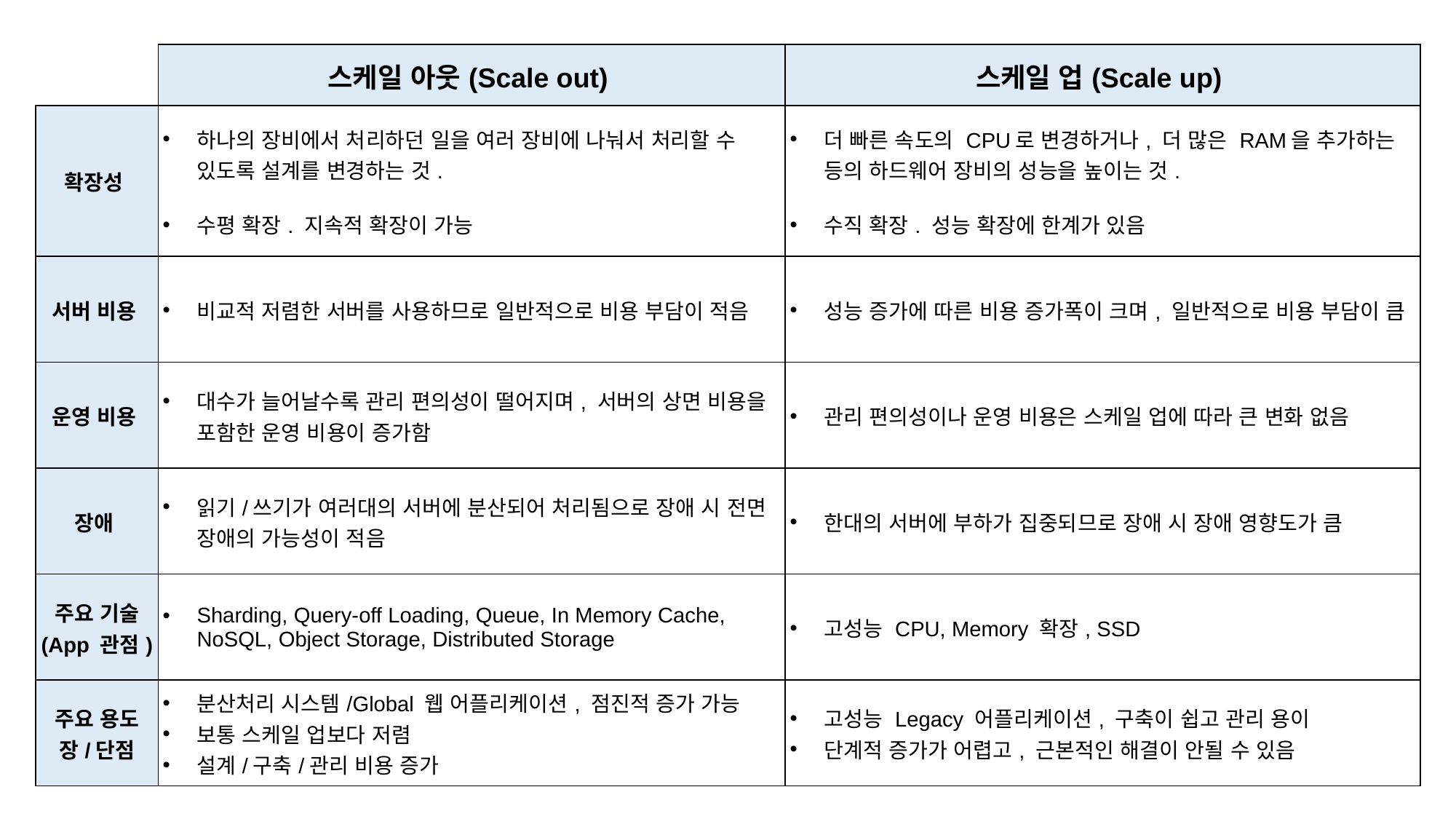

|  | 스케일 아웃(Scale out) | 스케일 업(Scale up) |
| --- | --- | --- |
| 확장성 | 하나의 장비에서 처리하던 일을 여러 장비에 나눠서 처리할 수 있도록 설계를 변경하는 것.  수평 확장. 지속적 확장이 가능 | 더 빠른 속도의 CPU로 변경하거나, 더 많은 RAM을 추가하는 등의 하드웨어 장비의 성능을 높이는 것.  수직 확장. 성능 확장에 한계가 있음 |
| 서버 비용 | 비교적 저렴한 서버를 사용하므로 일반적으로 비용 부담이 적음 | 성능 증가에 따른 비용 증가폭이 크며, 일반적으로 비용 부담이 큼 |
| 운영 비용 | 대수가 늘어날수록 관리 편의성이 떨어지며, 서버의 상면 비용을 포함한 운영 비용이 증가함 | 관리 편의성이나 운영 비용은 스케일 업에 따라 큰 변화 없음 |
| 장애 | 읽기/쓰기가 여러대의 서버에 분산되어 처리됨으로 장애 시 전면 장애의 가능성이 적음 | 한대의 서버에 부하가 집중되므로 장애 시 장애 영향도가 큼 |
| 주요 기술 (App 관점) | Sharding, Query-off Loading, Queue, In Memory Cache, NoSQL, Object Storage, Distributed Storage | 고성능 CPU, Memory 확장, SSD |
| 주요 용도 장/단점 | 분산처리 시스템/Global 웹 어플리케이션, 점진적 증가 가능 보통 스케일 업보다 저렴 설계/구축/관리 비용 증가 | 고성능 Legacy 어플리케이션, 구축이 쉽고 관리 용이 단계적 증가가 어렵고, 근본적인 해결이 안될 수 있음 |